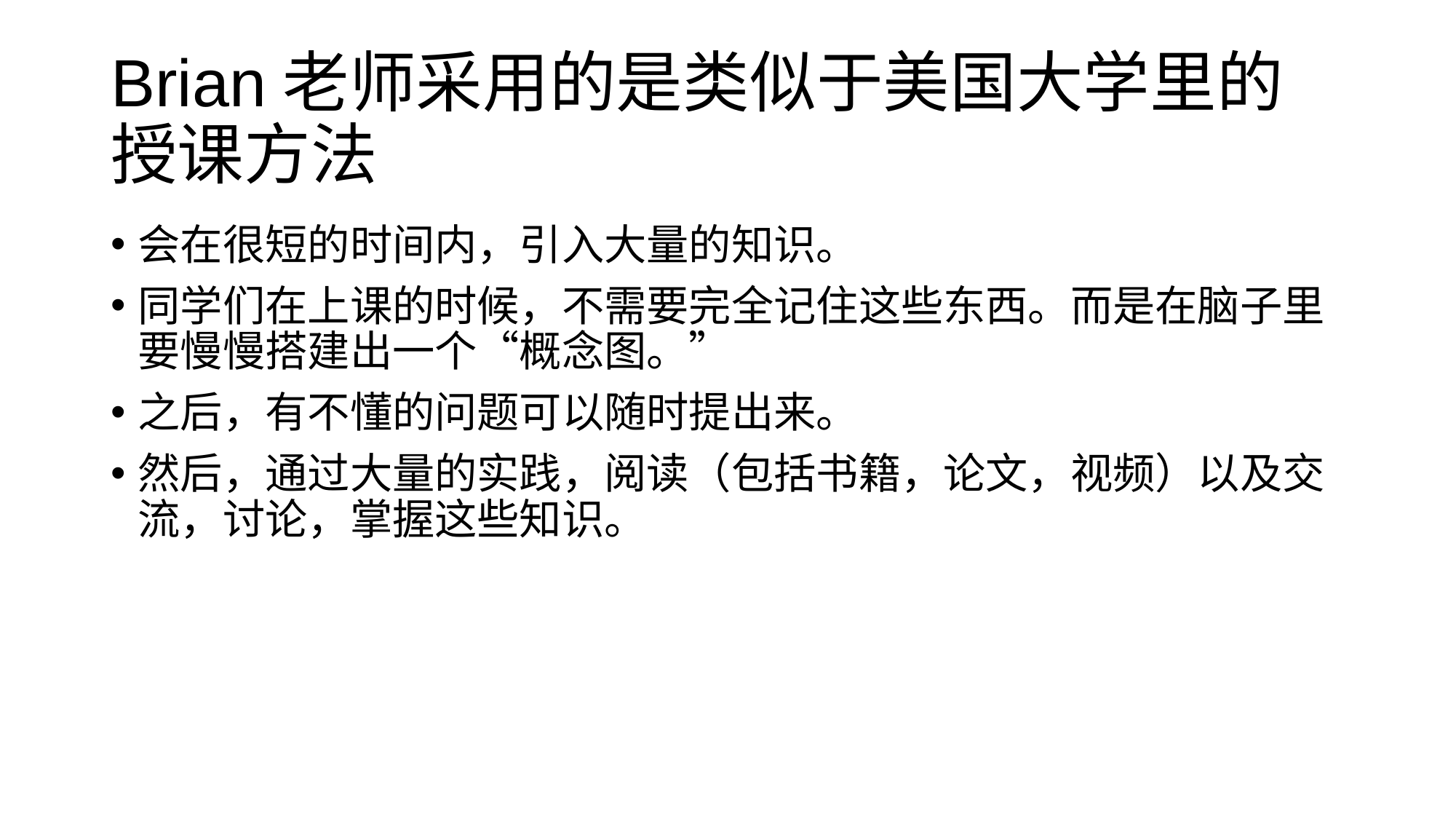

# Brian老师采用的是类似于美国大学里的授课方法
会在很短的时间内，引入大量的知识。
同学们在上课的时候，不需要完全记住这些东西。而是在脑子里要慢慢搭建出一个“概念图。”
之后，有不懂的问题可以随时提出来。
然后，通过大量的实践，阅读（包括书籍，论文，视频）以及交流，讨论，掌握这些知识。